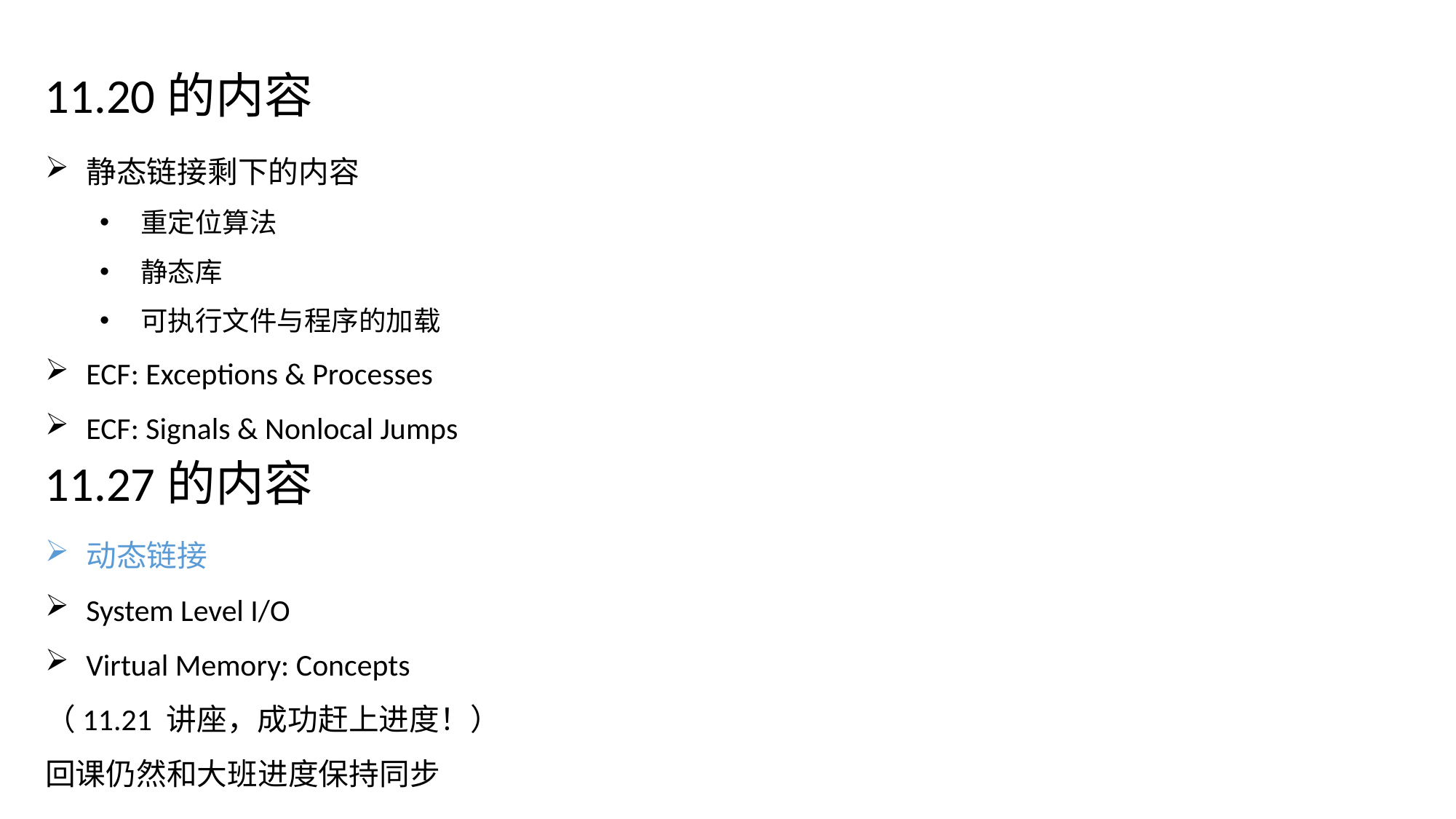

11.20的内容
静态链接剩下的内容
重定位算法
静态库
可执行文件与程序的加载
ECF: Exceptions & Processes
ECF: Signals & Nonlocal Jumps
11.27的内容
动态链接
System Level I/O
Virtual Memory: Concepts
（11.21 讲座，成功赶上进度！）
回课仍然和大班进度保持同步